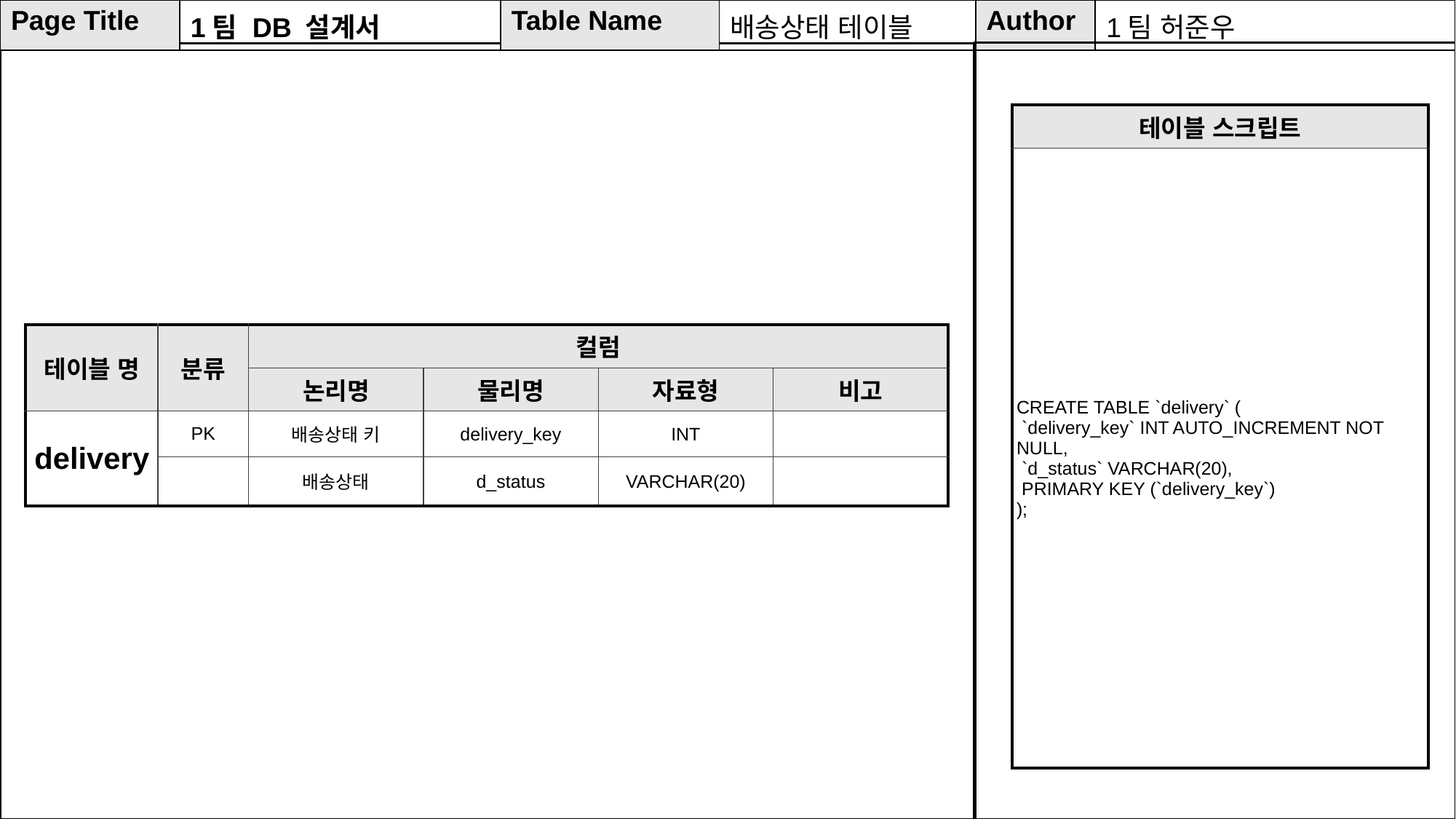

| Page Title | 1팀 DB 설계서 | Table Name | 배송상태 테이블 | Author | 1팀 허준우 |
| --- | --- | --- | --- | --- | --- |

| 테이블 스크립트 |
| --- |
| CREATE TABLE `delivery` ( `delivery\_key` INT AUTO\_INCREMENT NOT NULL, `d\_status` VARCHAR(20), PRIMARY KEY (`delivery\_key`) ); |
| 테이블 명 | 분류 | 컬럼 |  |  |  |
| --- | --- | --- | --- | --- | --- |
|  |  | 논리명 | 물리명 | 자료형 | 비고 |
| delivery | PK | 배송상태 키 | delivery\_key | INT |  |
|  |  | 배송상태 | d\_status | VARCHAR(20) |  |